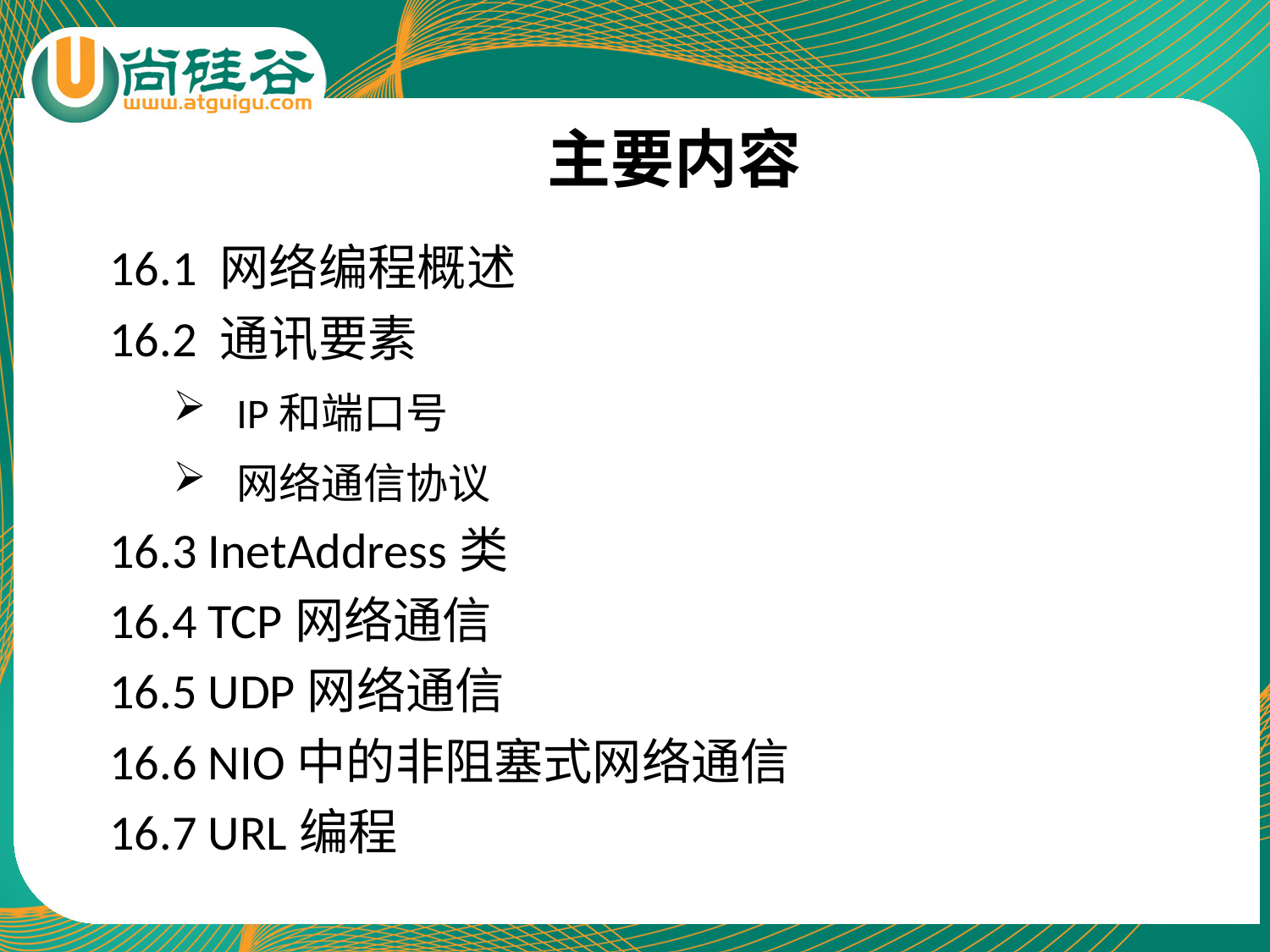

主要内容
16.1 网络编程概述
16.2 通讯要素
IP和端口号
网络通信协议
16.3 InetAddress类
16.4 TCP网络通信
16.5 UDP网络通信
16.6 NIO中的非阻塞式网络通信
16.7 URL编程